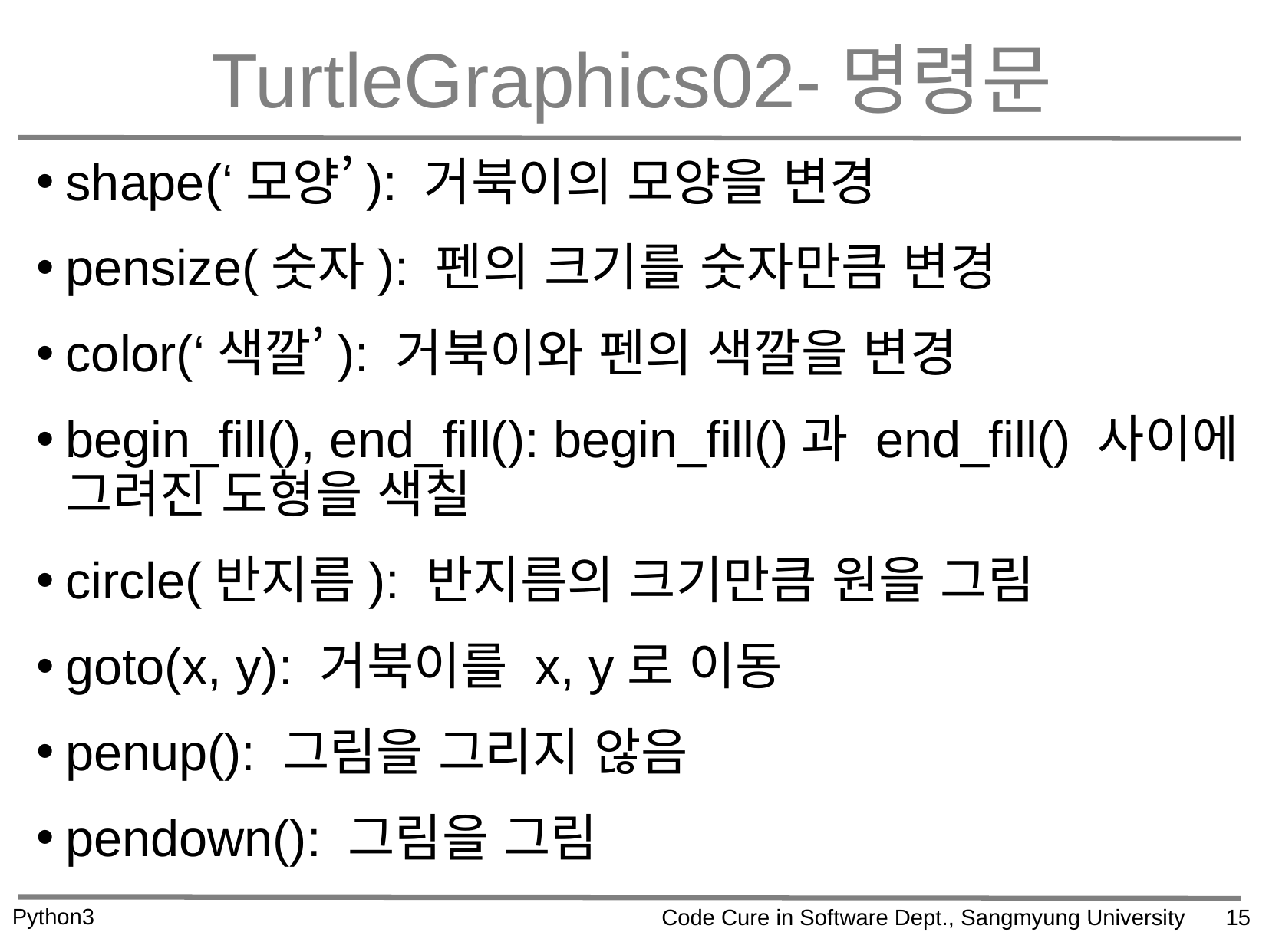

# TurtleGraphics02-명령문
shape(‘모양’): 거북이의 모양을 변경
pensize(숫자): 펜의 크기를 숫자만큼 변경
color(‘색깔’): 거북이와 펜의 색깔을 변경
begin_fill(), end_fill(): begin_fill()과 end_fill() 사이에 그려진 도형을 색칠
circle(반지름): 반지름의 크기만큼 원을 그림
goto(x, y): 거북이를 x, y로 이동
penup(): 그림을 그리지 않음
pendown(): 그림을 그림